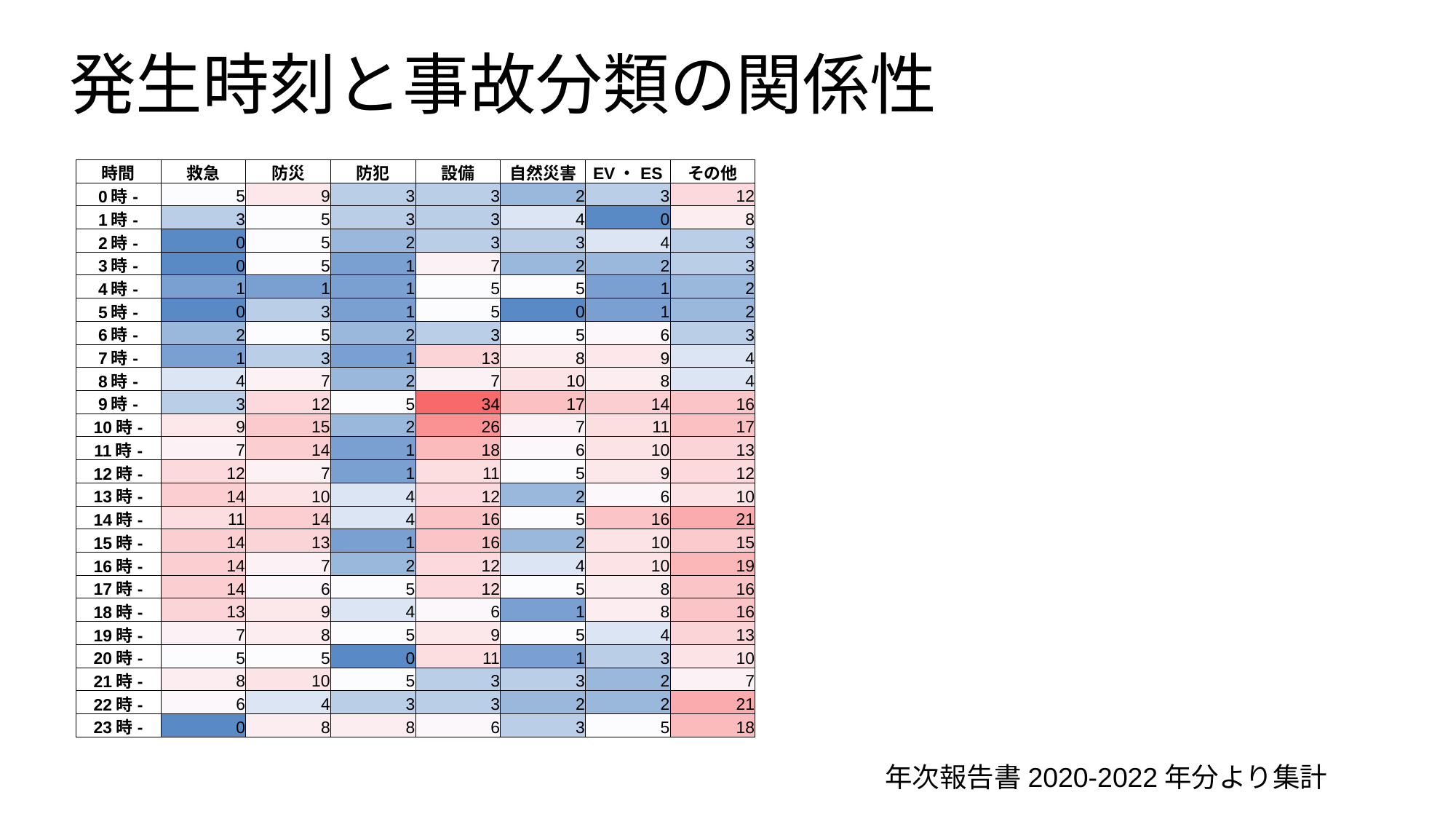

# 発生時刻と事故分類の関係性
| 時間 | 救急 | 防災 | 防犯 | 設備 | 自然災害 | EV・ES | その他 |
| --- | --- | --- | --- | --- | --- | --- | --- |
| 0時- | 5 | 9 | 3 | 3 | 2 | 3 | 12 |
| 1時- | 3 | 5 | 3 | 3 | 4 | 0 | 8 |
| 2時- | 0 | 5 | 2 | 3 | 3 | 4 | 3 |
| 3時- | 0 | 5 | 1 | 7 | 2 | 2 | 3 |
| 4時- | 1 | 1 | 1 | 5 | 5 | 1 | 2 |
| 5時- | 0 | 3 | 1 | 5 | 0 | 1 | 2 |
| 6時- | 2 | 5 | 2 | 3 | 5 | 6 | 3 |
| 7時- | 1 | 3 | 1 | 13 | 8 | 9 | 4 |
| 8時- | 4 | 7 | 2 | 7 | 10 | 8 | 4 |
| 9時- | 3 | 12 | 5 | 34 | 17 | 14 | 16 |
| 10時- | 9 | 15 | 2 | 26 | 7 | 11 | 17 |
| 11時- | 7 | 14 | 1 | 18 | 6 | 10 | 13 |
| 12時- | 12 | 7 | 1 | 11 | 5 | 9 | 12 |
| 13時- | 14 | 10 | 4 | 12 | 2 | 6 | 10 |
| 14時- | 11 | 14 | 4 | 16 | 5 | 16 | 21 |
| 15時- | 14 | 13 | 1 | 16 | 2 | 10 | 15 |
| 16時- | 14 | 7 | 2 | 12 | 4 | 10 | 19 |
| 17時- | 14 | 6 | 5 | 12 | 5 | 8 | 16 |
| 18時- | 13 | 9 | 4 | 6 | 1 | 8 | 16 |
| 19時- | 7 | 8 | 5 | 9 | 5 | 4 | 13 |
| 20時- | 5 | 5 | 0 | 11 | 1 | 3 | 10 |
| 21時- | 8 | 10 | 5 | 3 | 3 | 2 | 7 |
| 22時- | 6 | 4 | 3 | 3 | 2 | 2 | 21 |
| 23時- | 0 | 8 | 8 | 6 | 3 | 5 | 18 |
年次報告書2020-2022年分より集計